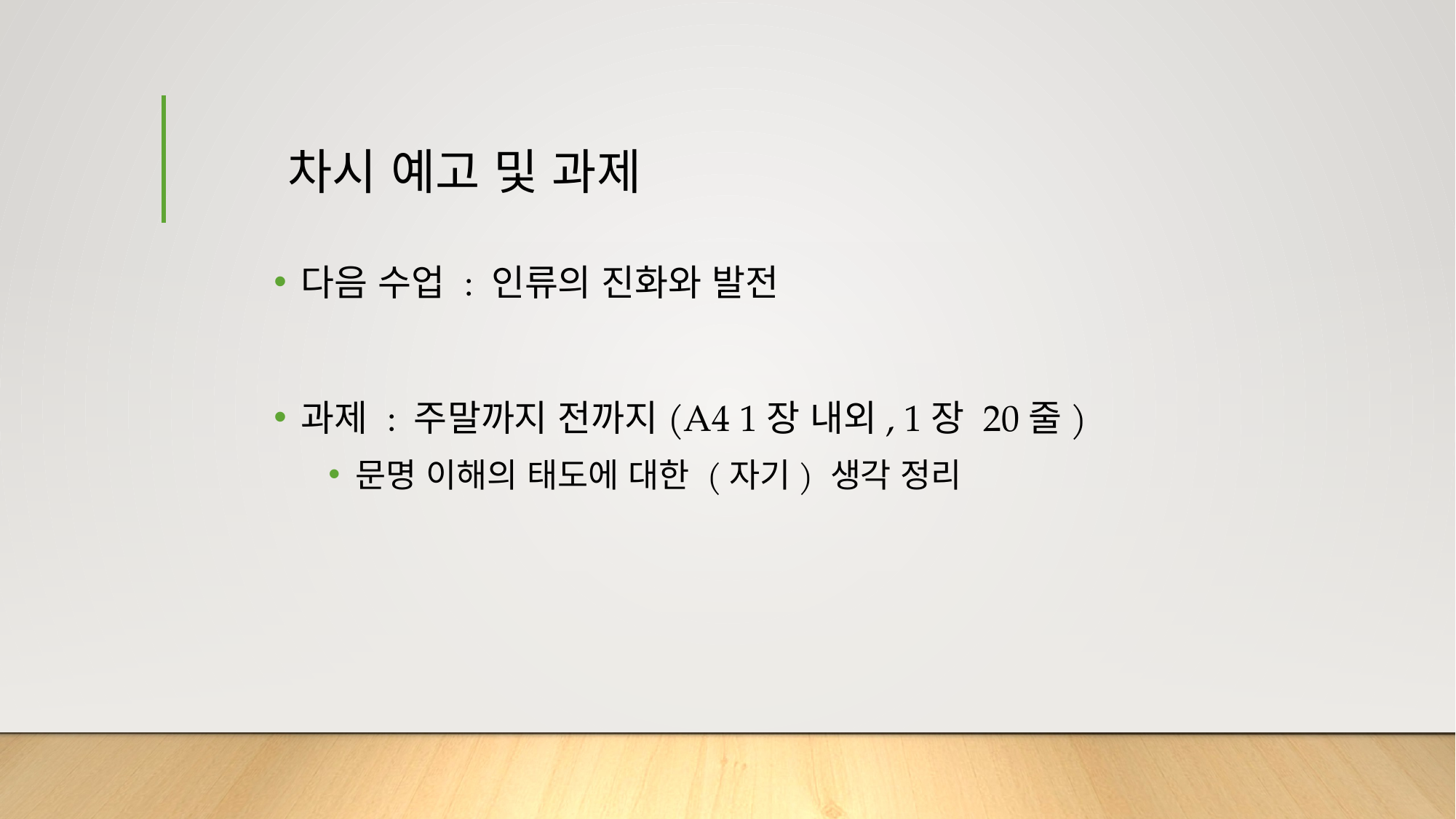

# 차시 예고 및 과제
다음 수업 : 인류의 진화와 발전

과제 : 주말까지 전까지(A4 1장 내외, 1장 20줄)
문명 이해의 태도에 대한 (자기) 생각 정리